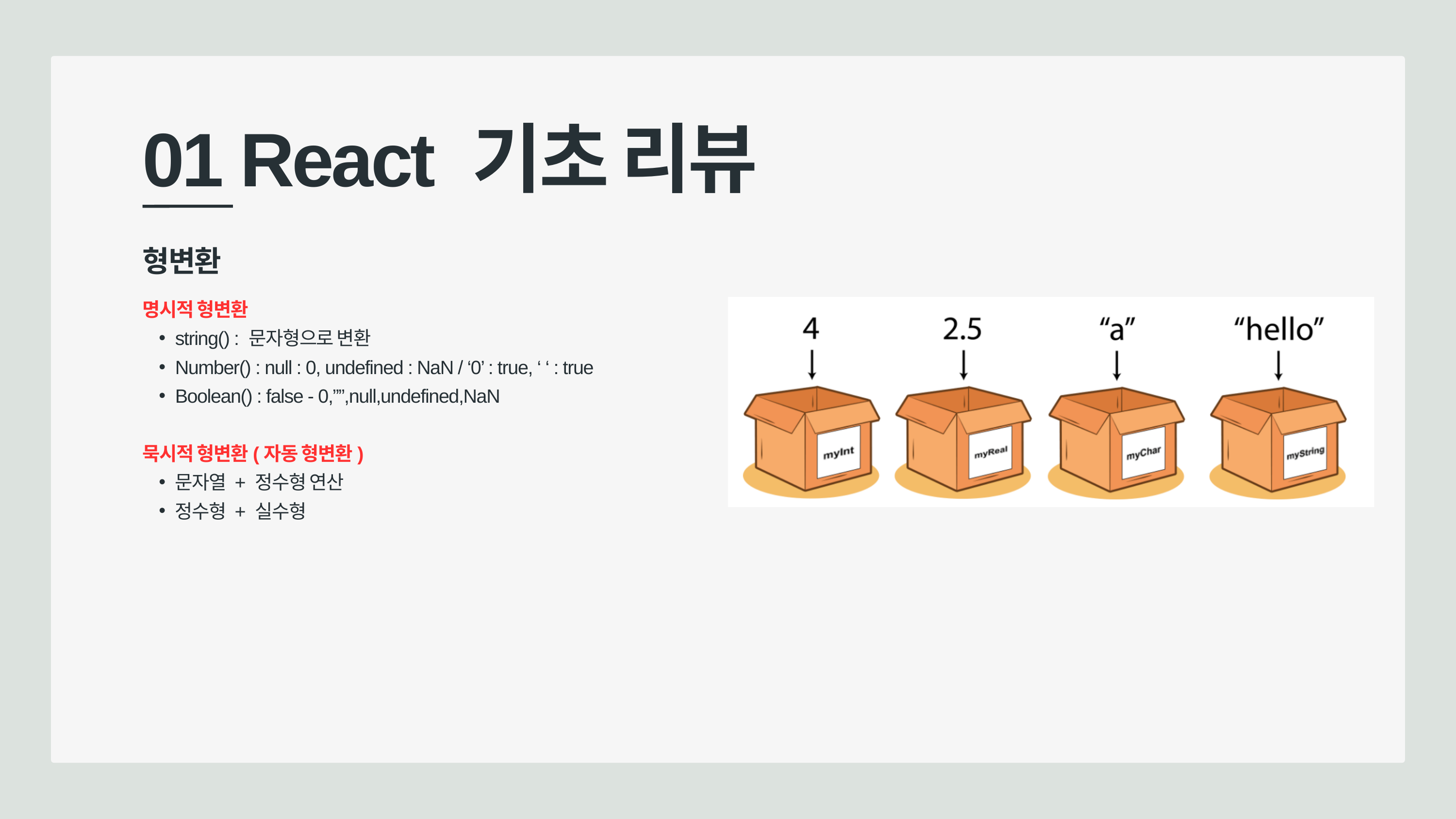

01 React 기초 리뷰

형변환
명시적 형변환
string() : 문자형으로 변환
Number() : null : 0, undefined : NaN / ‘0’ : true, ‘ ‘ : true
Boolean() : false - 0,””,null,undefined,NaN

묵시적 형변환(자동 형변환)
문자열 + 정수형 연산
정수형 + 실수형